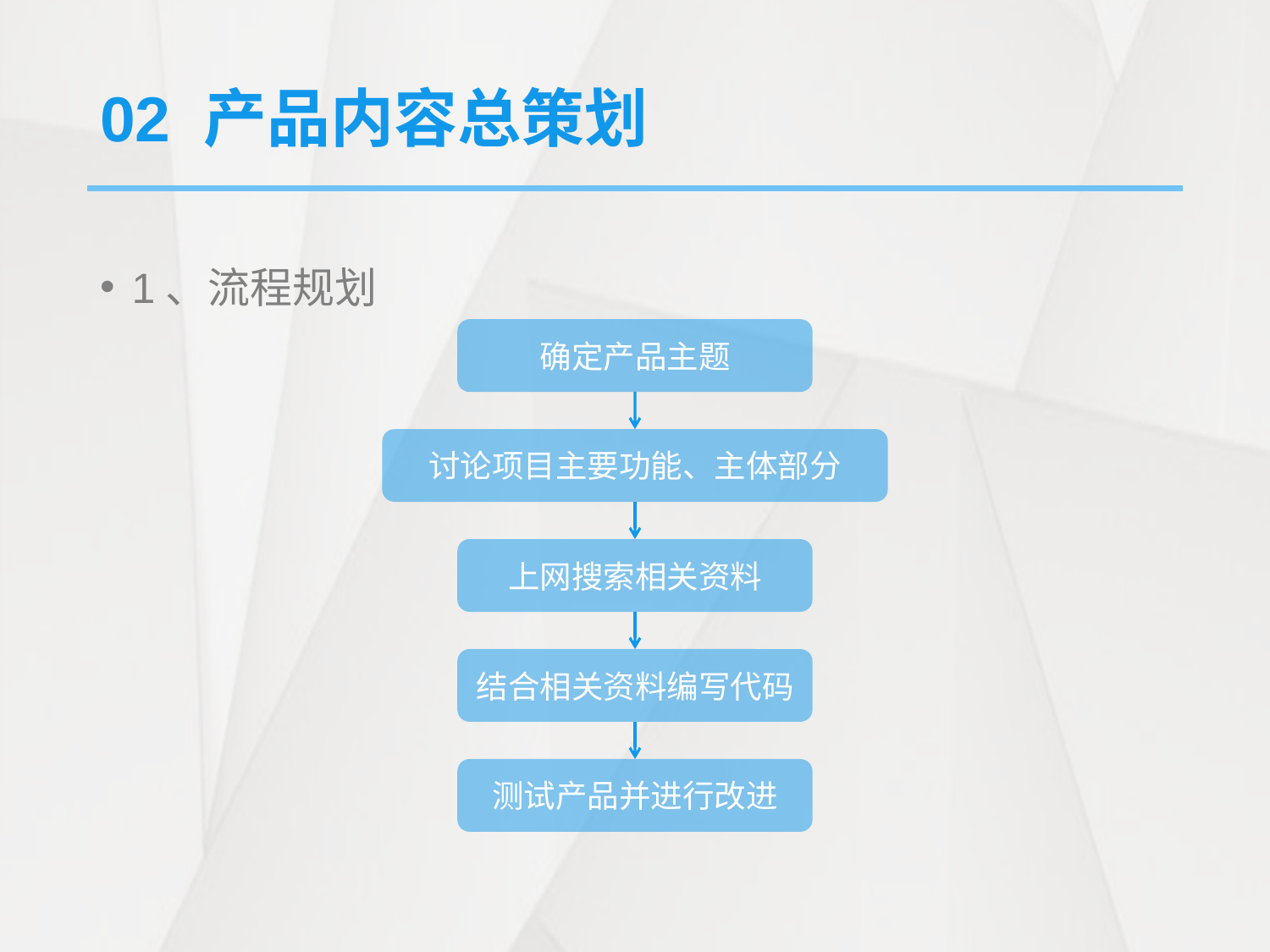

# 02 产品内容总策划
1、流程规划

确定产品主题
讨论项目主要功能、主体部分
上网搜索相关资料
结合相关资料编写代码
测试产品并进行改进